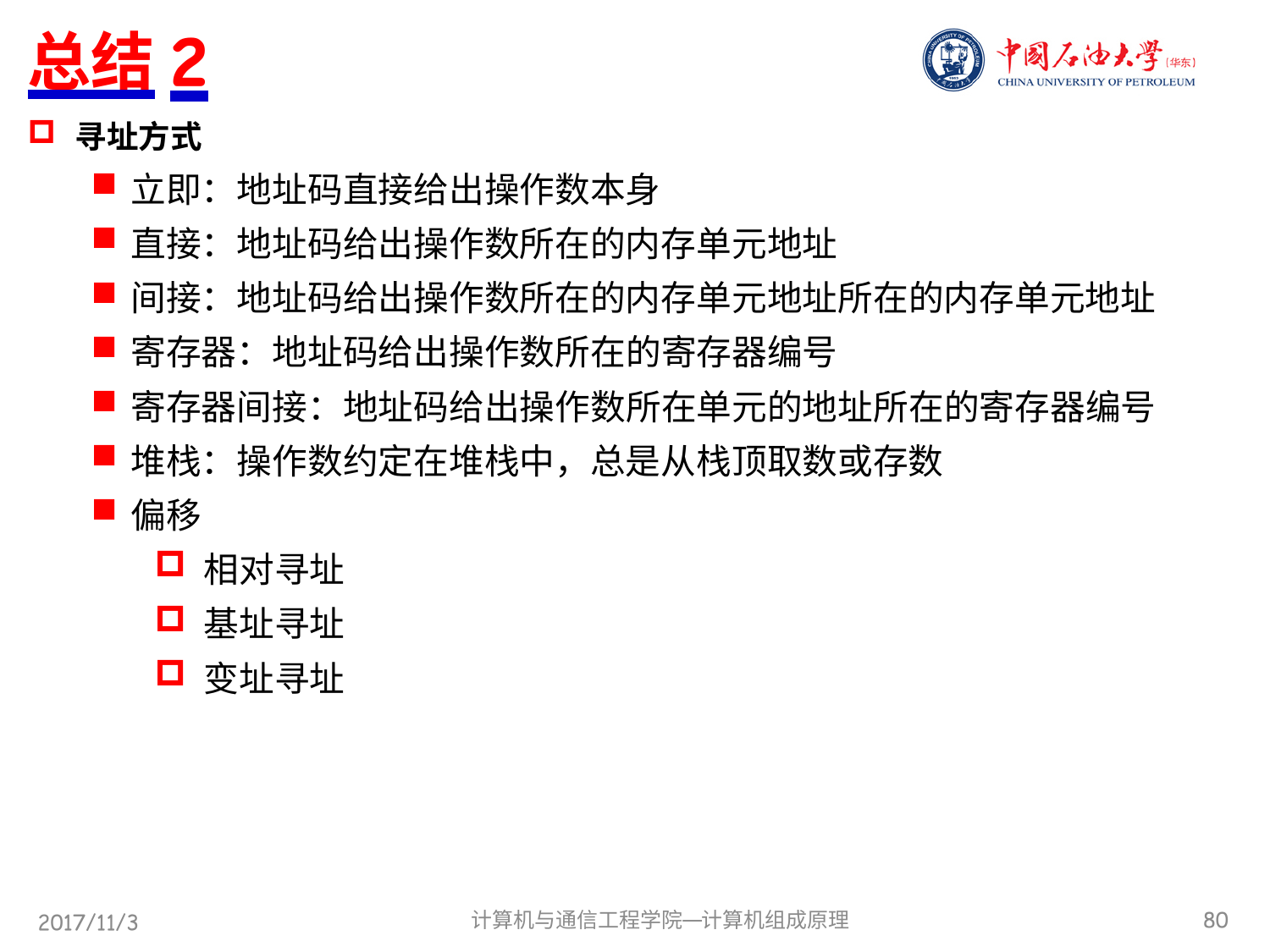

# 总结2
寻址方式
立即：地址码直接给出操作数本身
直接：地址码给出操作数所在的内存单元地址
间接：地址码给出操作数所在的内存单元地址所在的内存单元地址
寄存器：地址码给出操作数所在的寄存器编号
寄存器间接：地址码给出操作数所在单元的地址所在的寄存器编号
堆栈：操作数约定在堆栈中，总是从栈顶取数或存数
偏移
 相对寻址
 基址寻址
 变址寻址

计算机与通信工程学院—计算机组成原理
80
2017/11/3